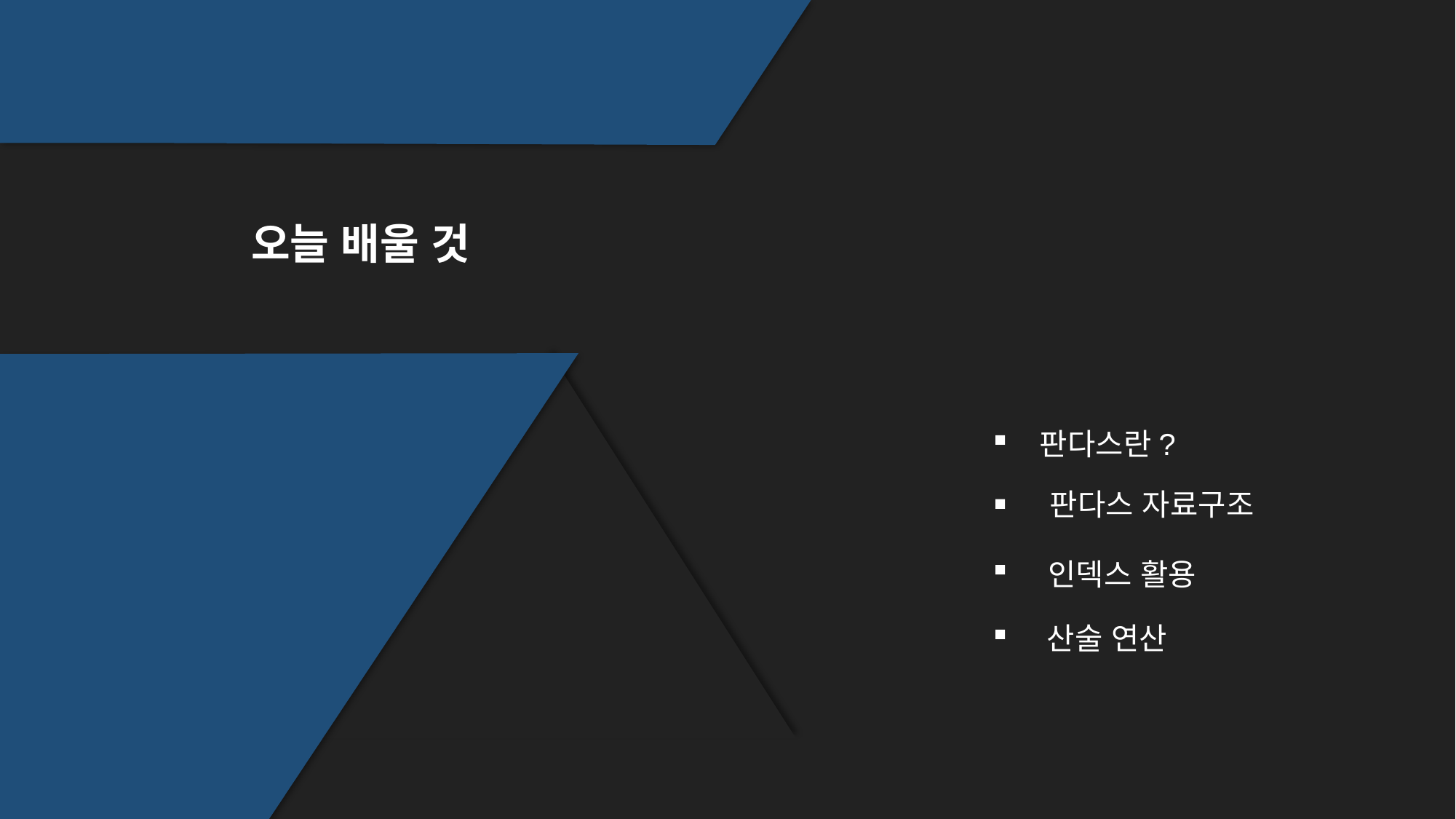

오늘 배울 것

판다스란?

판다스 자료구조

인덱스 활용

산술 연산